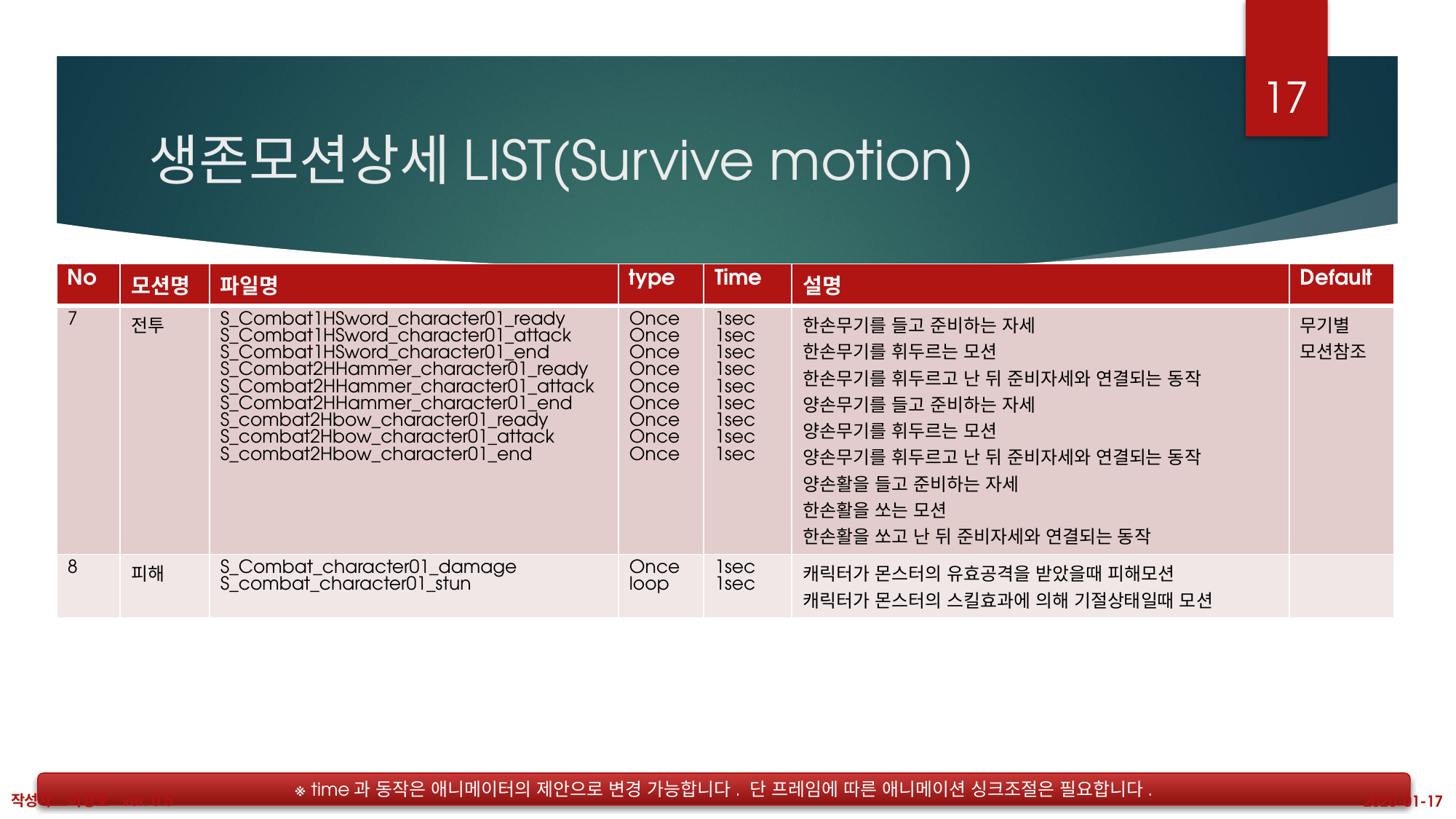

17
# 생존모션상세LIST(Survive motion)
| No | 모션명 | 파일명 | type | Time | 설명 | Default |
| --- | --- | --- | --- | --- | --- | --- |
| 7 | 전투 | S\_Combat1HSword\_character01\_ready S\_Combat1HSword\_character01\_attack S\_Combat1HSword\_character01\_end S\_Combat2HHammer\_character01\_ready S\_Combat2HHammer\_character01\_attack S\_Combat2HHammer\_character01\_end S\_combat2Hbow\_character01\_ready S\_combat2Hbow\_character01\_attack S\_combat2Hbow\_character01\_end | Once Once Once Once Once Once Once Once Once | 1sec 1sec 1sec 1sec 1sec 1sec 1sec 1sec 1sec | 한손무기를 들고 준비하는 자세 한손무기를 휘두르는 모션 한손무기를 휘두르고 난 뒤 준비자세와 연결되는 동작 양손무기를 들고 준비하는 자세 양손무기를 휘두르는 모션 양손무기를 휘두르고 난 뒤 준비자세와 연결되는 동작 양손활을 들고 준비하는 자세 한손활을 쏘는 모션 한손활을 쏘고 난 뒤 준비자세와 연결되는 동작 | 무기별 모션참조 |
| 8 | 피해 | S\_Combat\_character01\_damage S\_combat\_character01\_stun | Once loop | 1sec 1sec | 캐릭터가 몬스터의 유효공격을 받았을때 피해모션 캐릭터가 몬스터의 스킬효과에 의해 기절상태일때 모션 |  |
※ time과 동작은 애니메이터의 제안으로 변경 가능합니다. 단 프레임에 따른 애니메이션 싱크조절은 필요합니다.
작성자: 이경호  ver. 0.5
2020-01-17